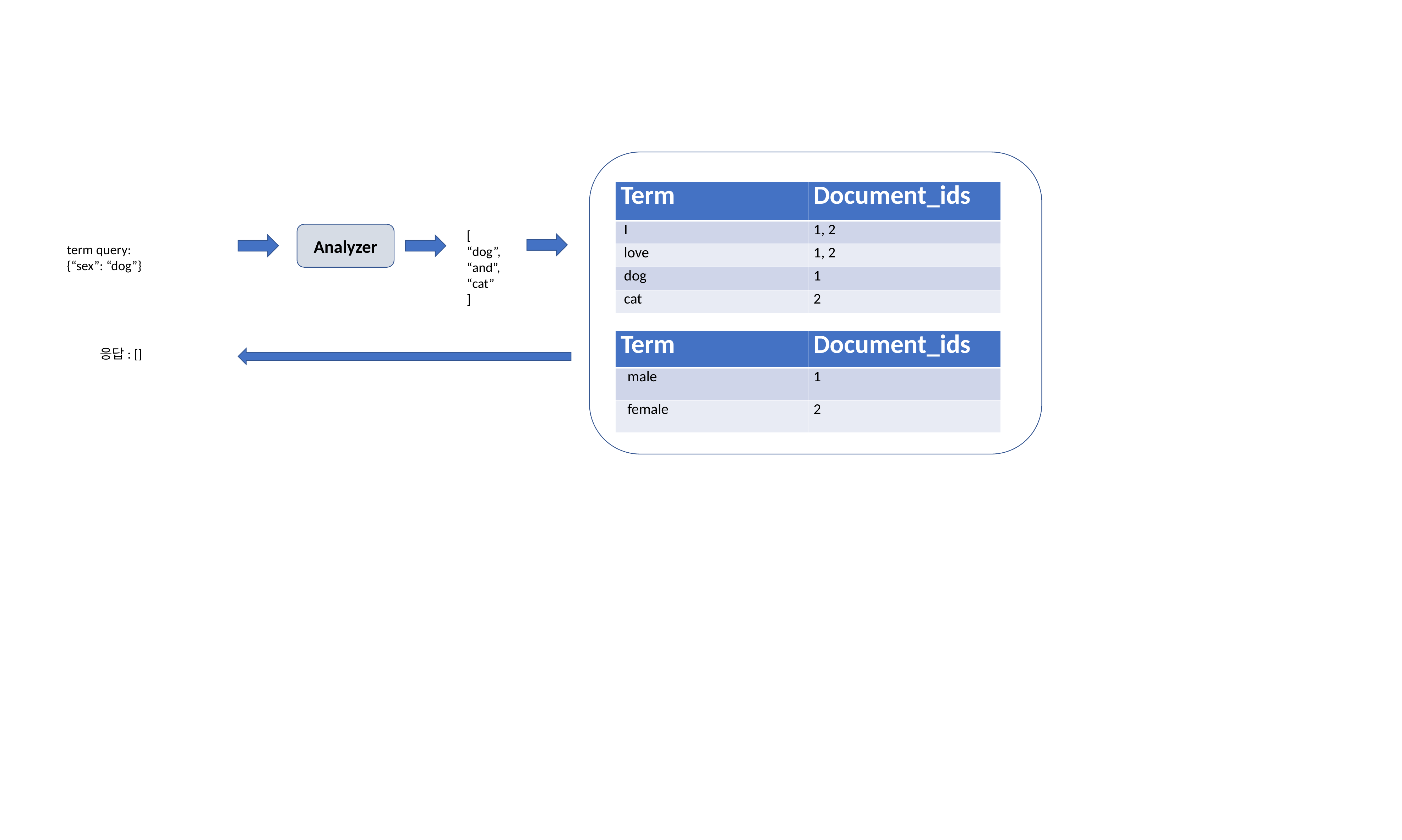

| Term | Document\_ids |
| --- | --- |
| I | 1, 2 |
| love | 1, 2 |
| dog | 1 |
| cat | 2 |
Analyzer
[
“dog”,
“and”,
“cat”
]

term query:
{“sex”: “dog”}
| Term | Document\_ids |
| --- | --- |
| male | 1 |
| female | 2 |
응답: []